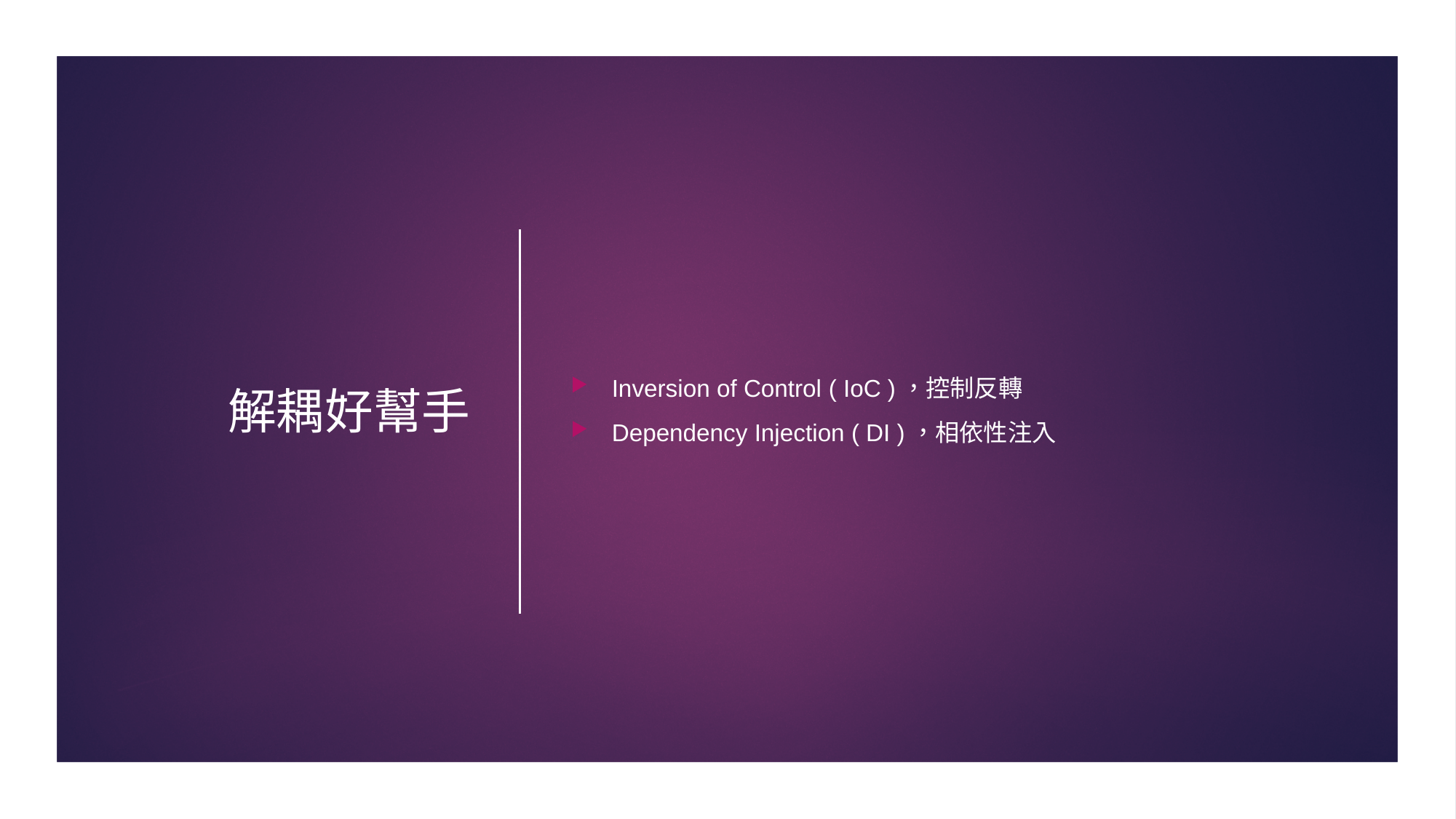

# 解耦好幫手
Inversion of Control ( IoC )，控制反轉
Dependency Injection ( DI )，相依性注入